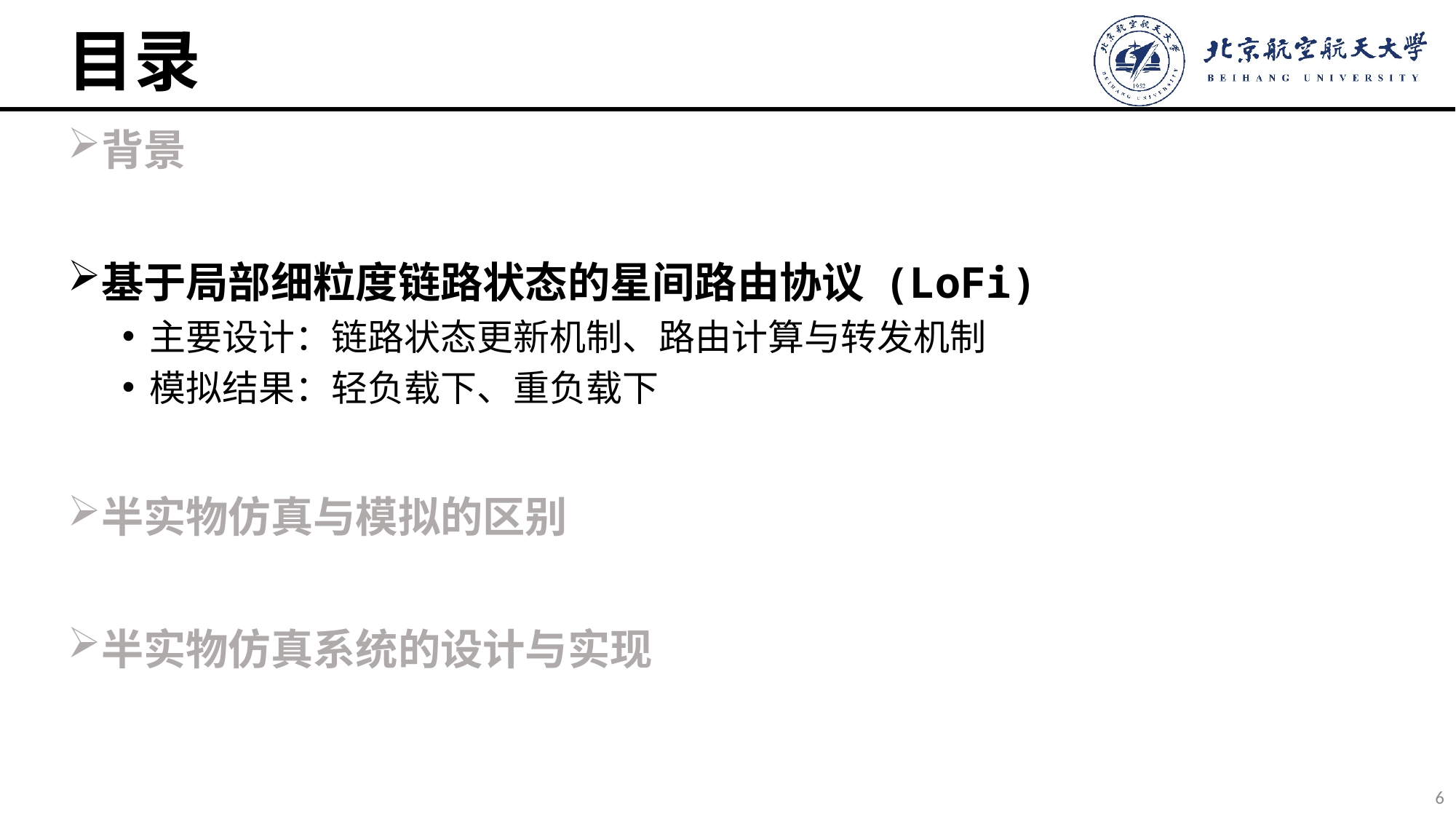

# 目录
背景

基于局部细粒度链路状态的星间路由协议 (LoFi)
主要设计：链路状态更新机制、路由计算与转发机制
模拟结果：轻负载下、重负载下

半实物仿真与模拟的区别

半实物仿真系统的设计与实现
6